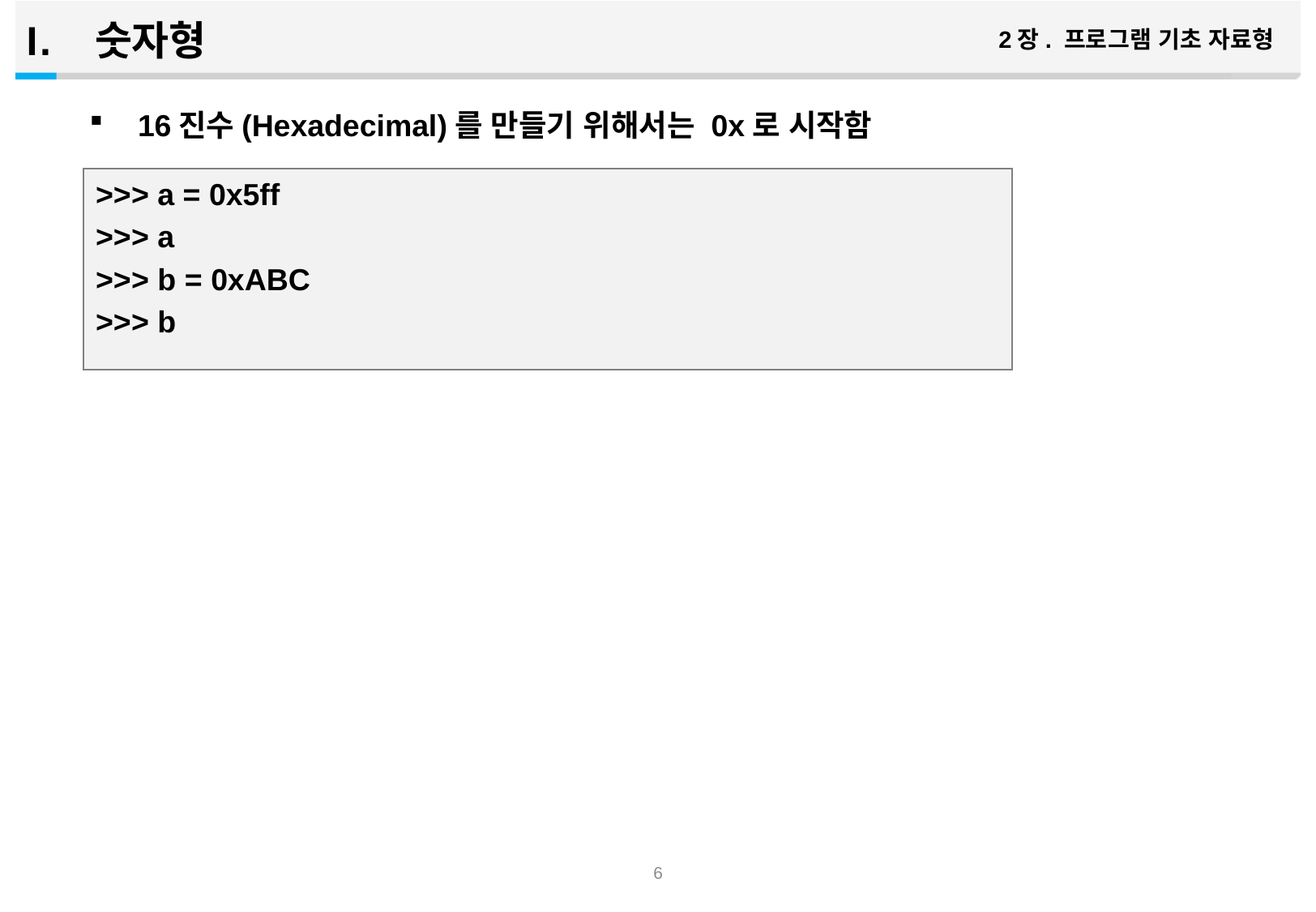

숫자형
2장. 프로그램 기초 자료형
16진수(Hexadecimal)를 만들기 위해서는 0x로 시작함
>>> a = 0x5ff
>>> a
>>> b = 0xABC
>>> b

6